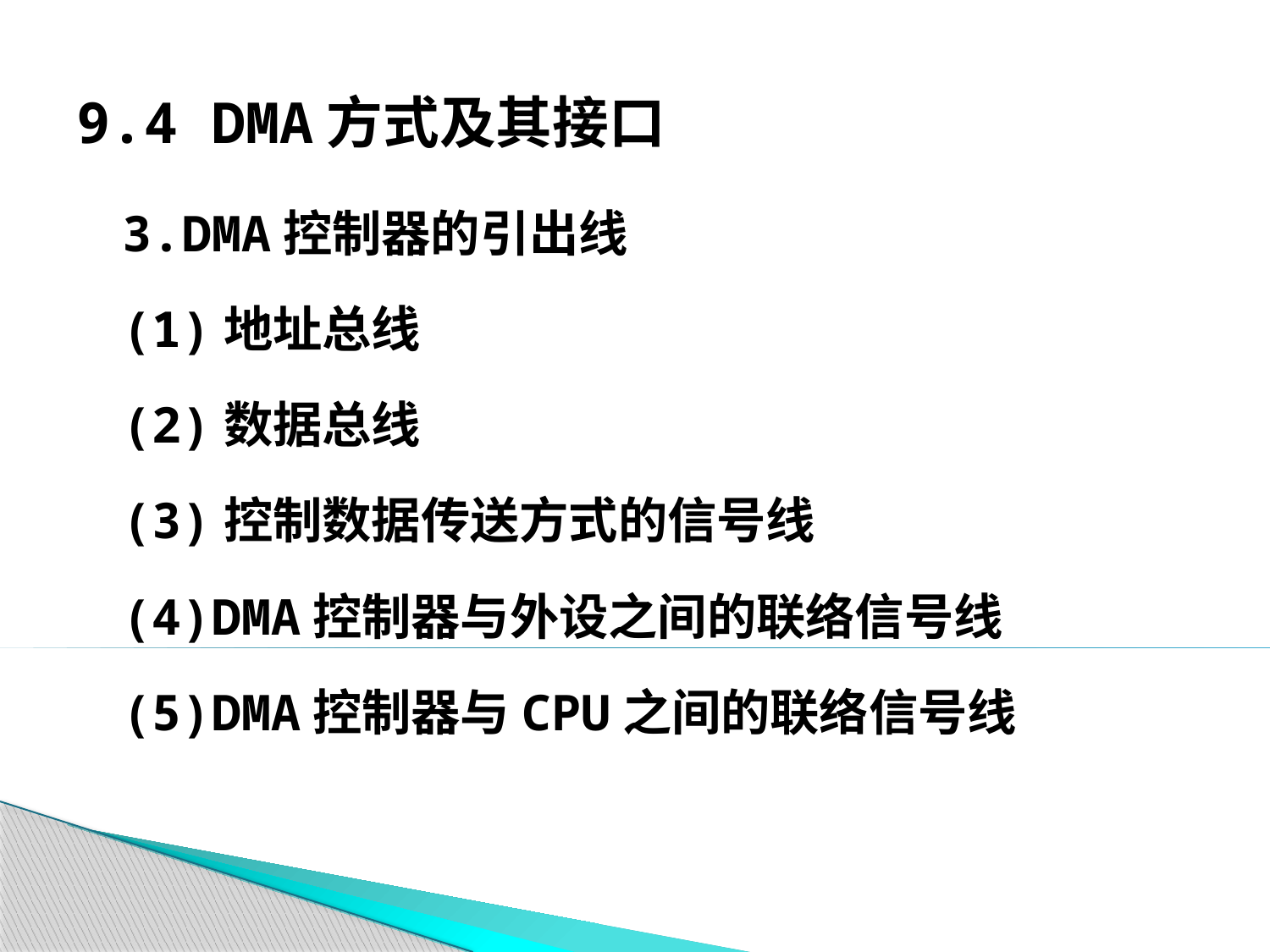

# 9.4 DMA方式及其接口
3.DMA控制器的引出线
(1)地址总线
(2)数据总线
(3)控制数据传送方式的信号线
(4)DMA控制器与外设之间的联络信号线
(5)DMA控制器与CPU之间的联络信号线